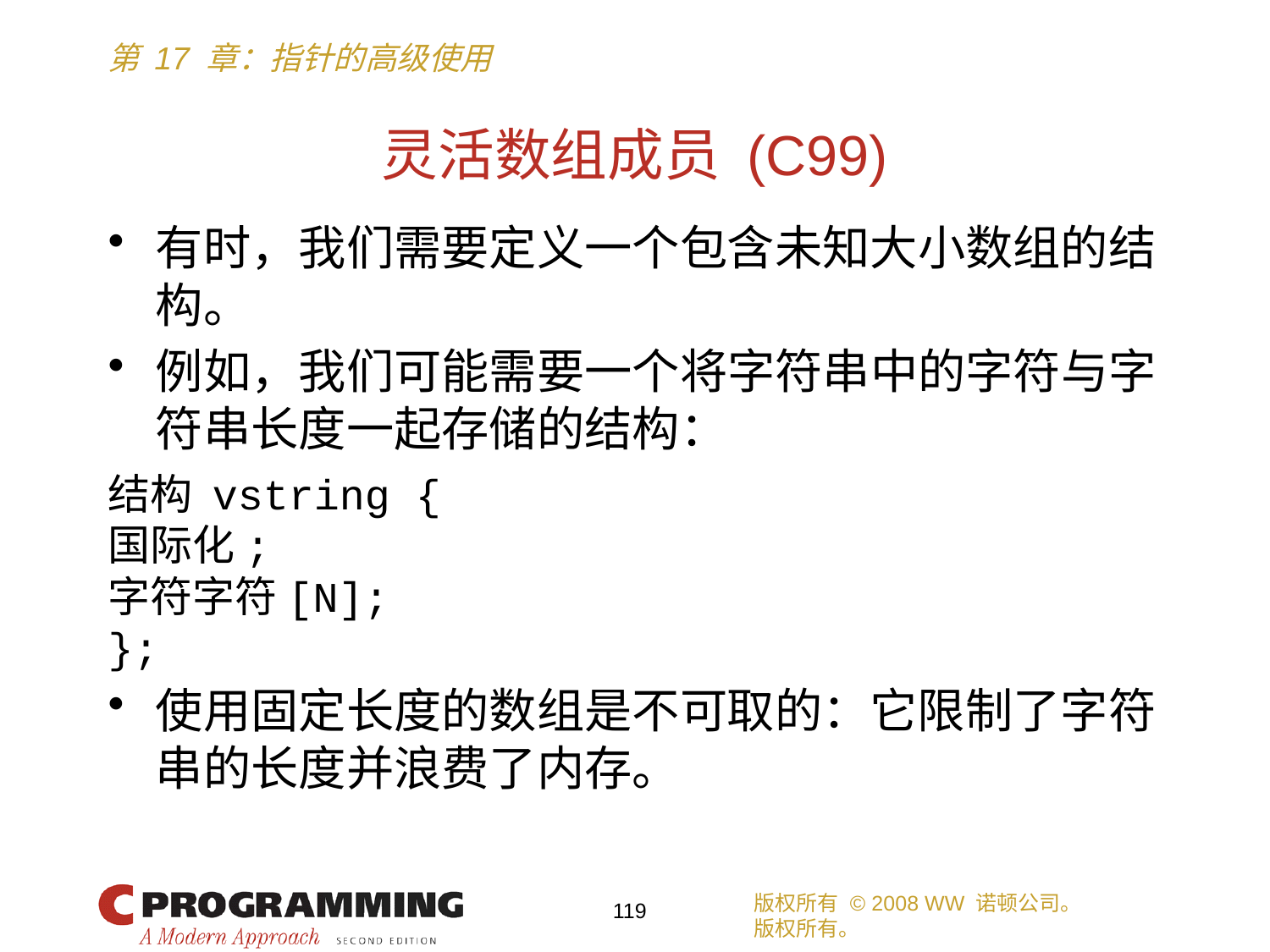

# 灵活数组成员 (C99)
有时，我们需要定义一个包含未知大小数组的结构。
例如，我们可能需要一个将字符串中的字符与字符串长度一起存储的结构：
结构 vstring {
国际化;
字符字符[N];
};
使用固定长度的数组是不可取的：它限制了字符串的长度并浪费了内存。
版权所有 © 2008 WW 诺顿公司。
版权所有。
119